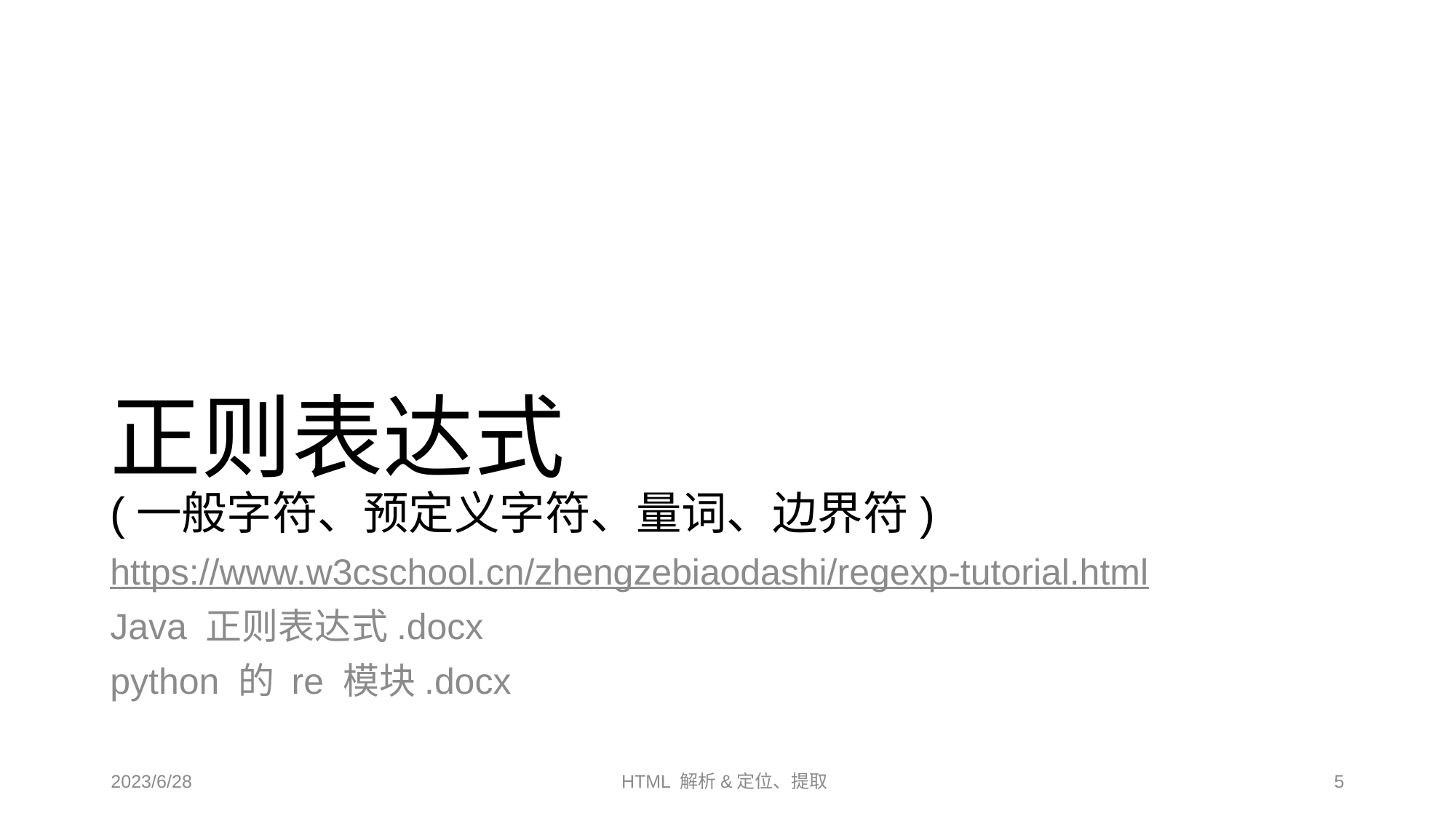

# 正则表达式 (一般字符、预定义字符、量词、边界符)
https://www.w3cschool.cn/zhengzebiaodashi/regexp-tutorial.html
Java 正则表达式.docx
python 的 re 模块.docx
2023/6/28
HTML 解析&定位、提取
5